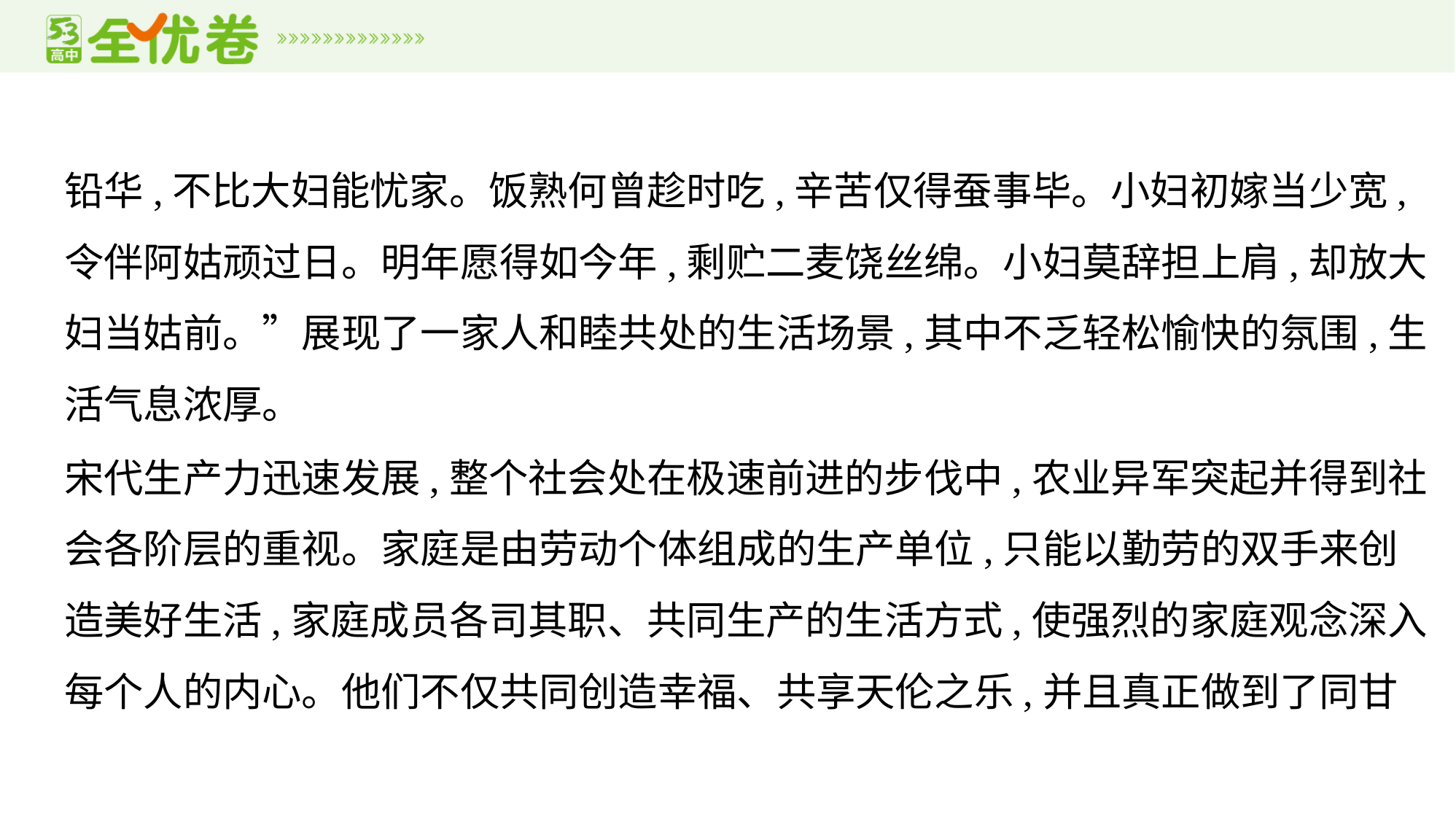

铅华,不比大妇能忧家。饭熟何曾趁时吃,辛苦仅得蚕事毕。小妇初嫁当少宽,
令伴阿姑顽过日。明年愿得如今年,剩贮二麦饶丝绵。小妇莫辞担上肩,却放大
妇当姑前。”展现了一家人和睦共处的生活场景,其中不乏轻松愉快的氛围,生
活气息浓厚。
宋代生产力迅速发展,整个社会处在极速前进的步伐中,农业异军突起并得到社
会各阶层的重视。家庭是由劳动个体组成的生产单位,只能以勤劳的双手来创
造美好生活,家庭成员各司其职、共同生产的生活方式,使强烈的家庭观念深入
每个人的内心。他们不仅共同创造幸福、共享天伦之乐,并且真正做到了同甘